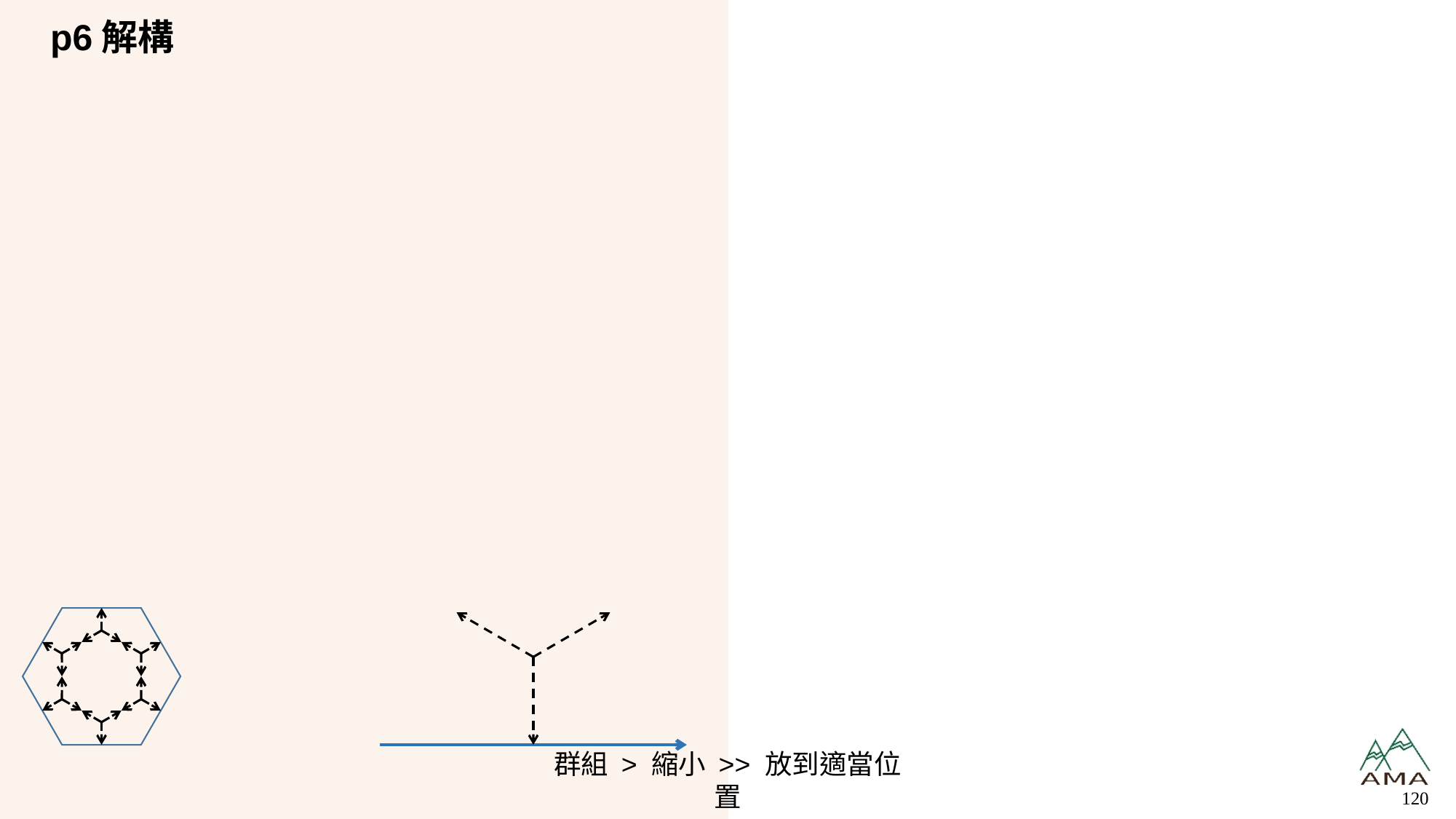

# p6解構

群組 > 縮小 >> 放到適當位置
120